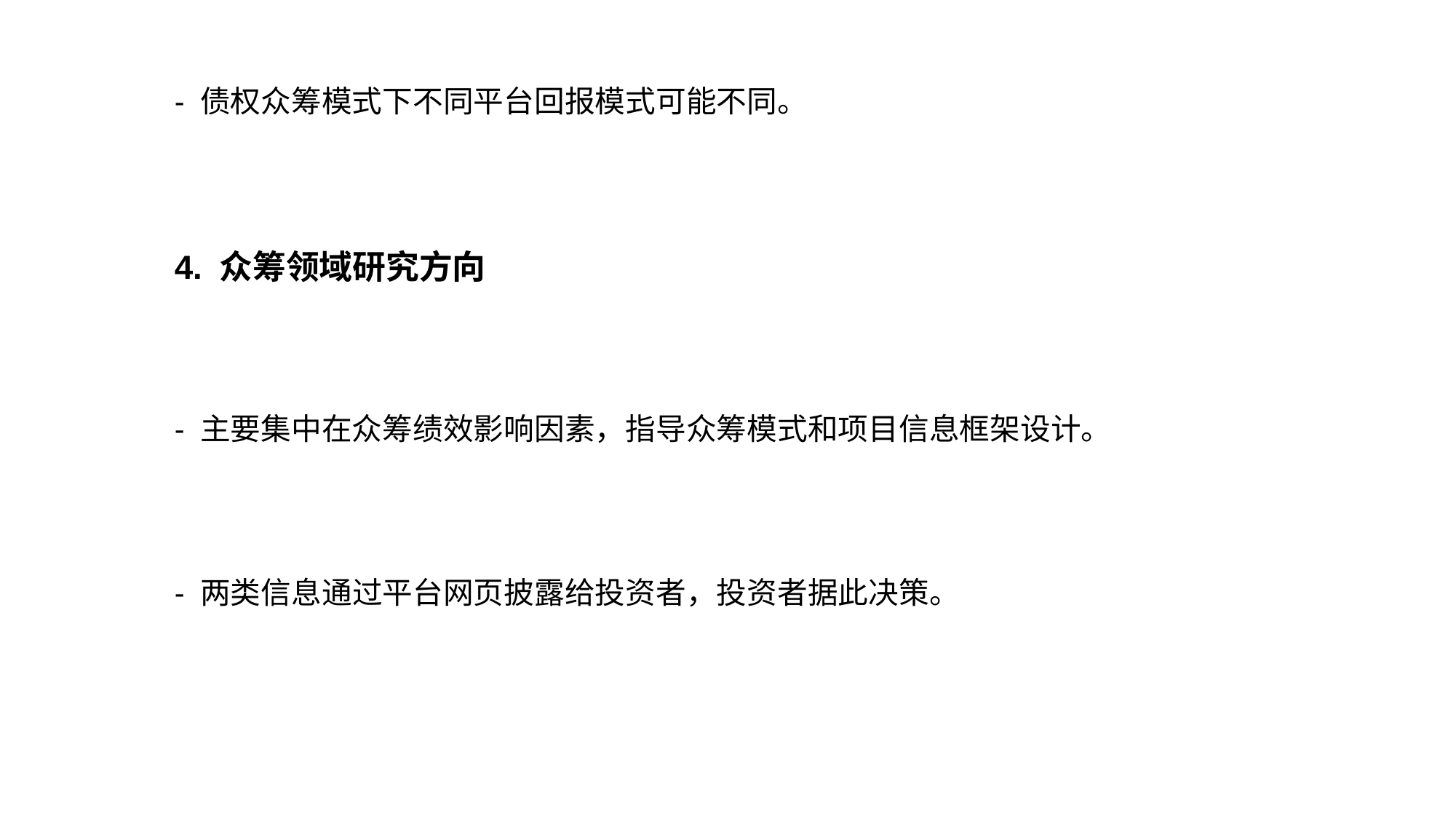

- 债权众筹模式下不同平台回报模式可能不同。

4. 众筹领域研究方向
- 主要集中在众筹绩效影响因素，指导众筹模式和项目信息框架设计。
- 两类信息通过平台网页披露给投资者，投资者据此决策。